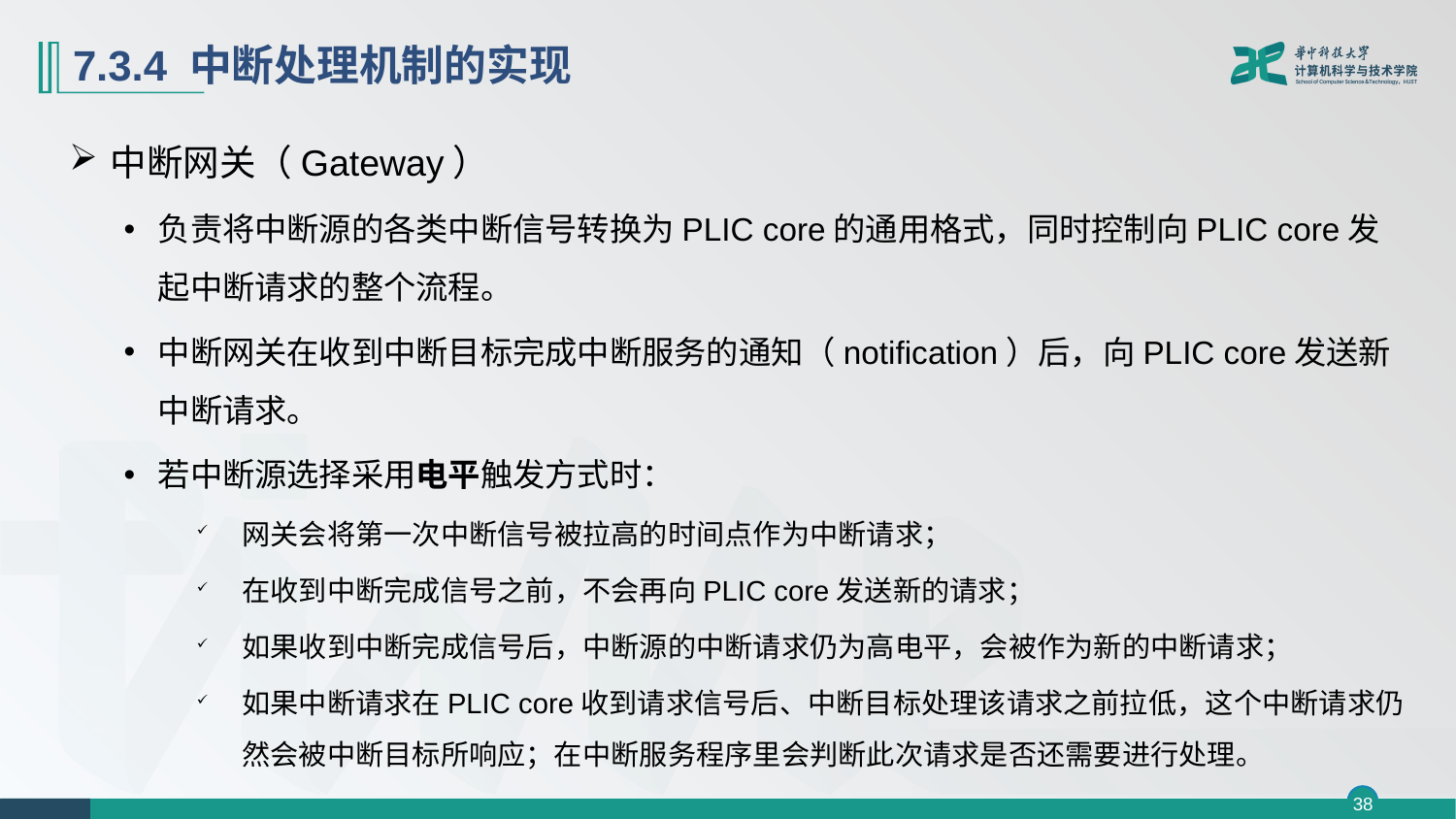

# 7.3.4 中断处理机制的实现
中断网关（Gateway）
负责将中断源的各类中断信号转换为PLIC core的通用格式，同时控制向PLIC core发起中断请求的整个流程。
中断网关在收到中断目标完成中断服务的通知（notification）后，向PLIC core发送新中断请求。
若中断源选择采用电平触发方式时：
网关会将第一次中断信号被拉高的时间点作为中断请求；
在收到中断完成信号之前，不会再向PLIC core发送新的请求；
如果收到中断完成信号后，中断源的中断请求仍为高电平，会被作为新的中断请求；
如果中断请求在PLIC core收到请求信号后、中断目标处理该请求之前拉低，这个中断请求仍然会被中断目标所响应；在中断服务程序里会判断此次请求是否还需要进行处理。